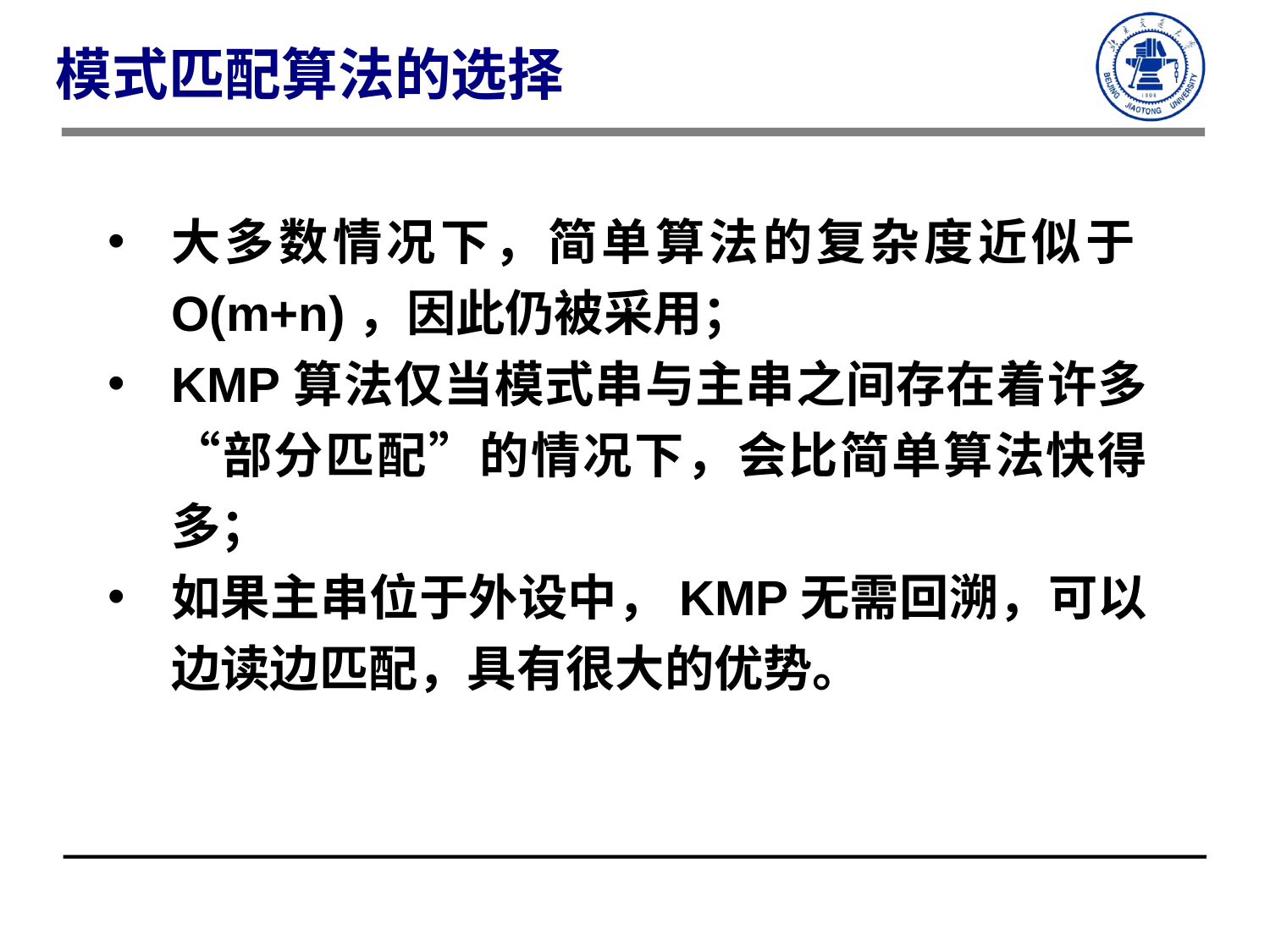

模式匹配算法的选择
大多数情况下，简单算法的复杂度近似于O(m+n)，因此仍被采用；
KMP算法仅当模式串与主串之间存在着许多“部分匹配”的情况下，会比简单算法快得多；
如果主串位于外设中，KMP无需回溯，可以边读边匹配，具有很大的优势。